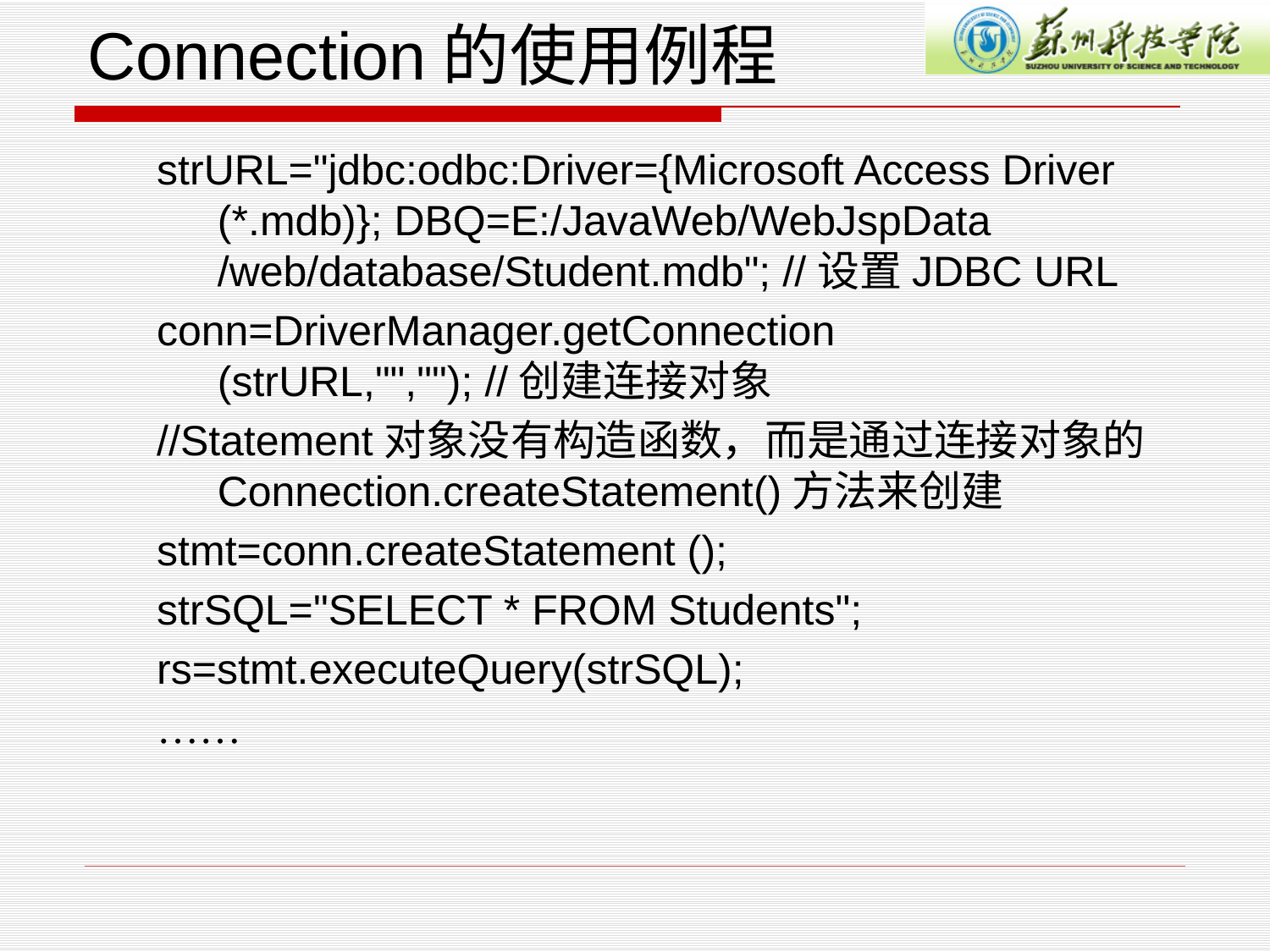

# Connection的使用例程
strURL="jdbc:odbc:Driver={Microsoft Access Driver (*.mdb)}; DBQ=E:/JavaWeb/WebJspData /web/database/Student.mdb"; //设置JDBC URL
conn=DriverManager.getConnection (strURL,"",""); //创建连接对象
//Statement对象没有构造函数，而是通过连接对象的Connection.createStatement()方法来创建
stmt=conn.createStatement ();
strSQL="SELECT * FROM Students";
rs=stmt.executeQuery(strSQL);
……